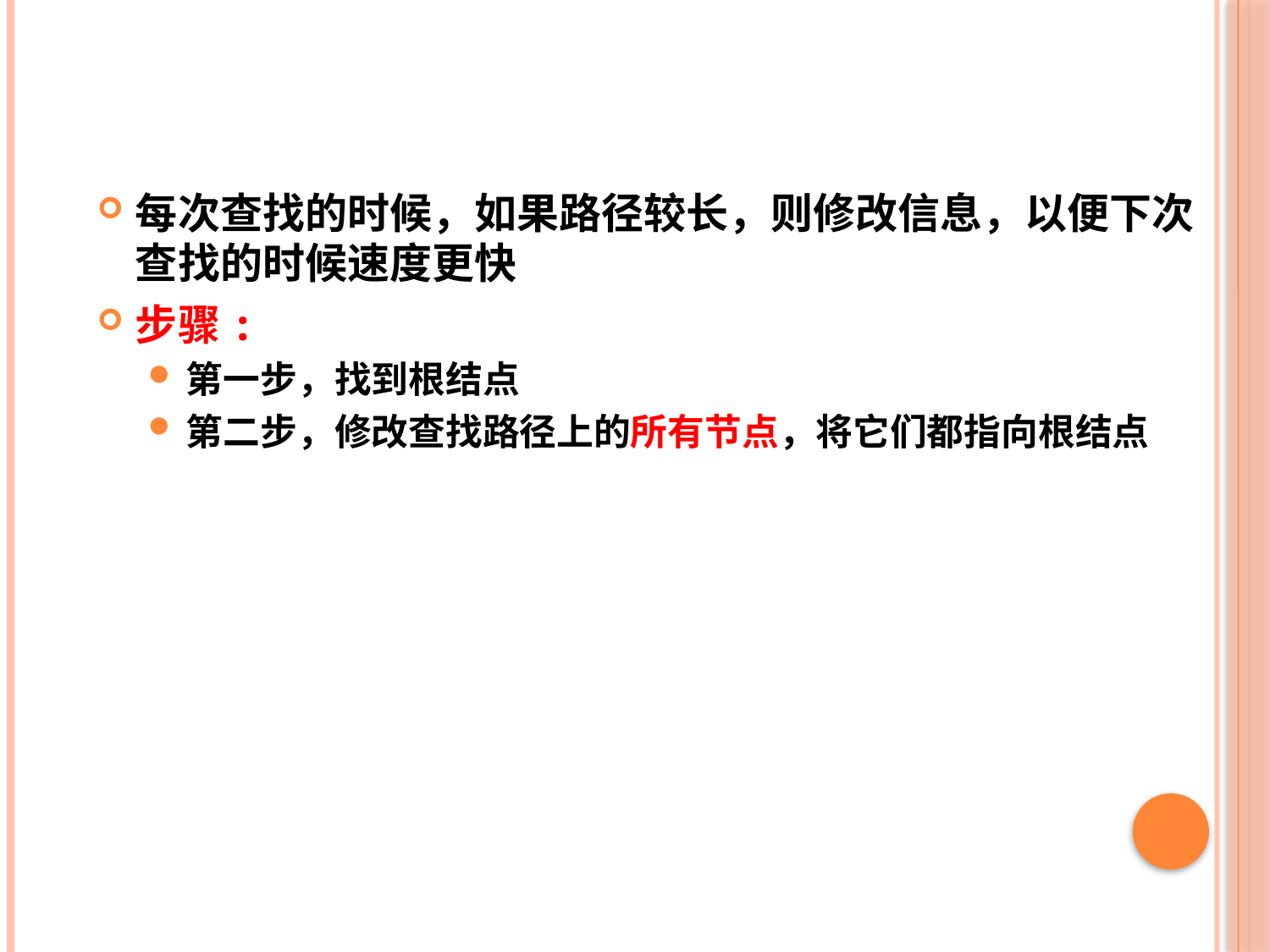

# 路径压缩
每次查找的时候，如果路径较长，则修改信息，以便下次查找的时候速度更快
步骤:
第一步，找到根结点
第二步，修改查找路径上的所有节点，将它们都指向根结点